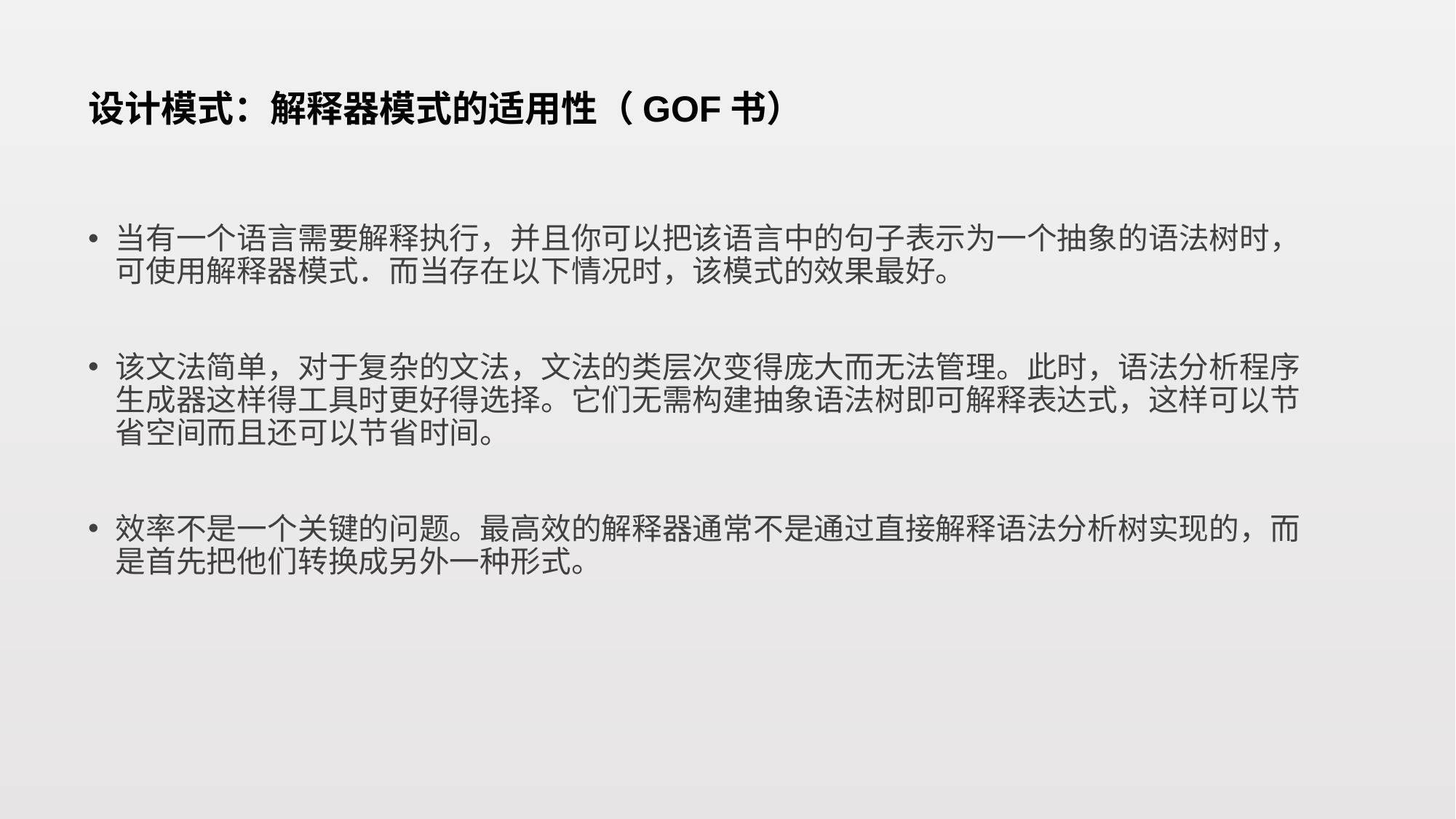

# 设计模式：解释器模式的适用性（GOF书）
当有一个语言需要解释执行，并且你可以把该语言中的句子表示为一个抽象的语法树时，可使用解释器模式．而当存在以下情况时，该模式的效果最好。

该文法简单，对于复杂的文法，文法的类层次变得庞大而无法管理。此时，语法分析程序生成器这样得工具时更好得选择。它们无需构建抽象语法树即可解释表达式，这样可以节省空间而且还可以节省时间。

效率不是一个关键的问题。最高效的解释器通常不是通过直接解释语法分析树实现的，而是首先把他们转换成另外一种形式。